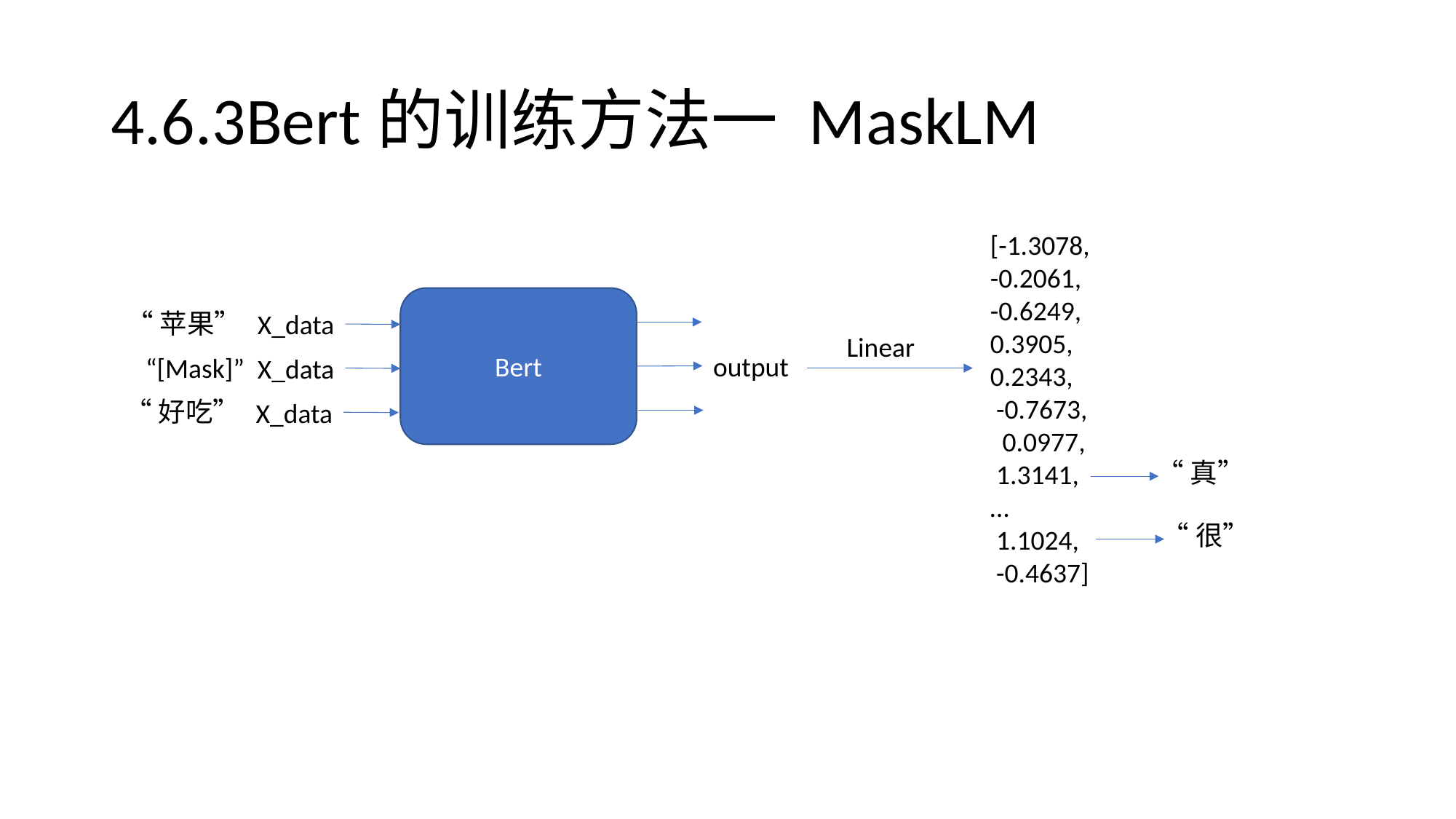

# 4.6.3Bert的训练方法一 MaskLM
[-1.3078,
-0.2061,
-0.6249,
0.3905,
0.2343,
 -0.7673,
  0.0977,
 1.3141,
…
 1.1024,
 -0.4637]
Bert
“苹果”
X_data
Linear
output
“[Mask]”
X_data
“好吃”
X_data
“真”
“很”